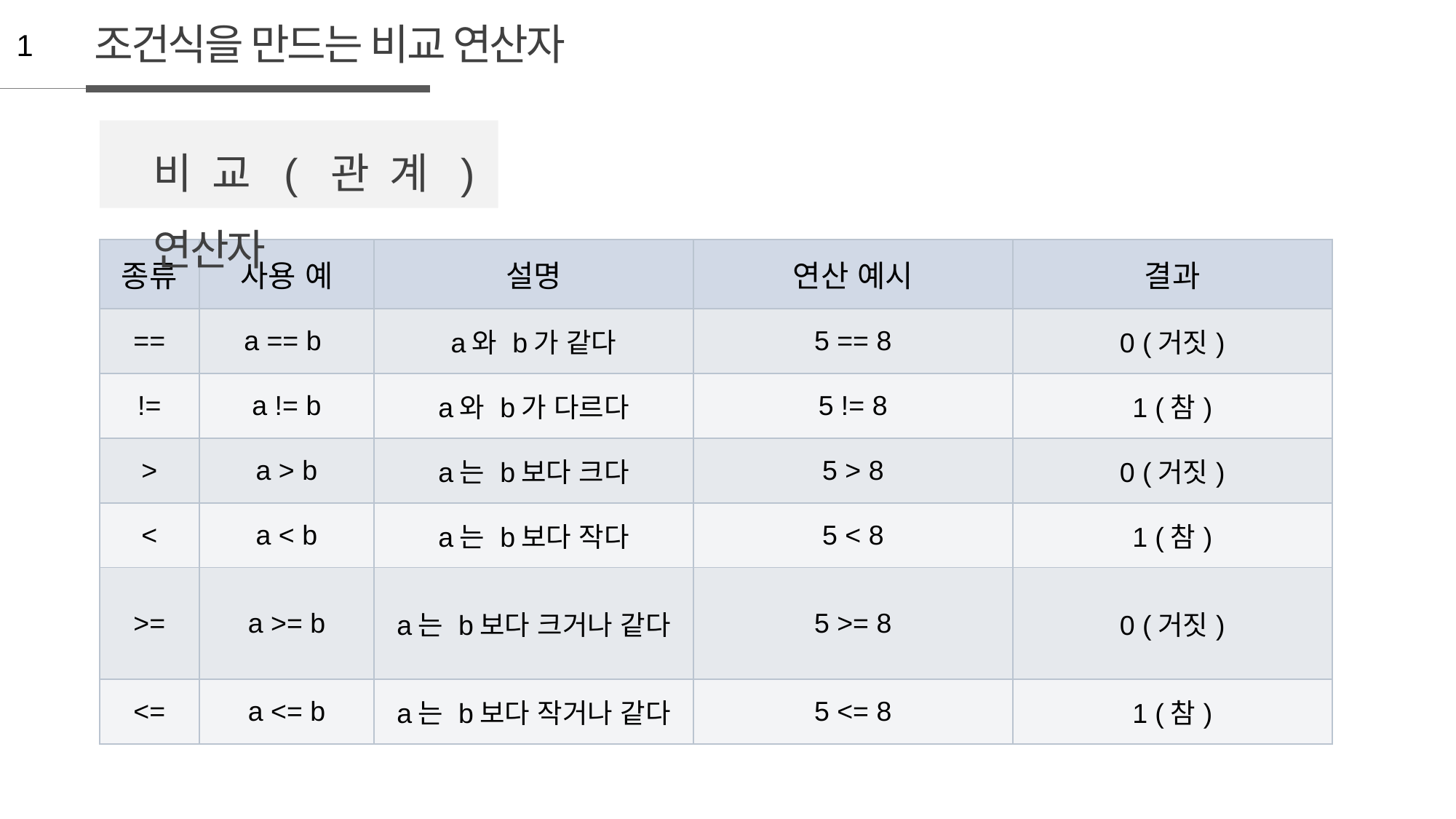

조건식을 만드는 비교 연산자
1
비교(관계) 연산자

| 종류 | 사용 예 | 설명 | 연산 예시 | 결과 |
| --- | --- | --- | --- | --- |
| == | a == b | a와 b가 같다 | 5 == 8 | 0 (거짓) |
| != | a != b | a와 b가 다르다 | 5 != 8 | 1 (참) |
| > | a > b | a는 b보다 크다 | 5 > 8 | 0 (거짓) |
| < | a < b | a는 b보다 작다 | 5 < 8 | 1 (참) |
| >= | a >= b | a는 b보다 크거나 같다 | 5 >= 8 | 0 (거짓) |
| <= | a <= b | a는 b보다 작거나 같다 | 5 <= 8 | 1 (참) |